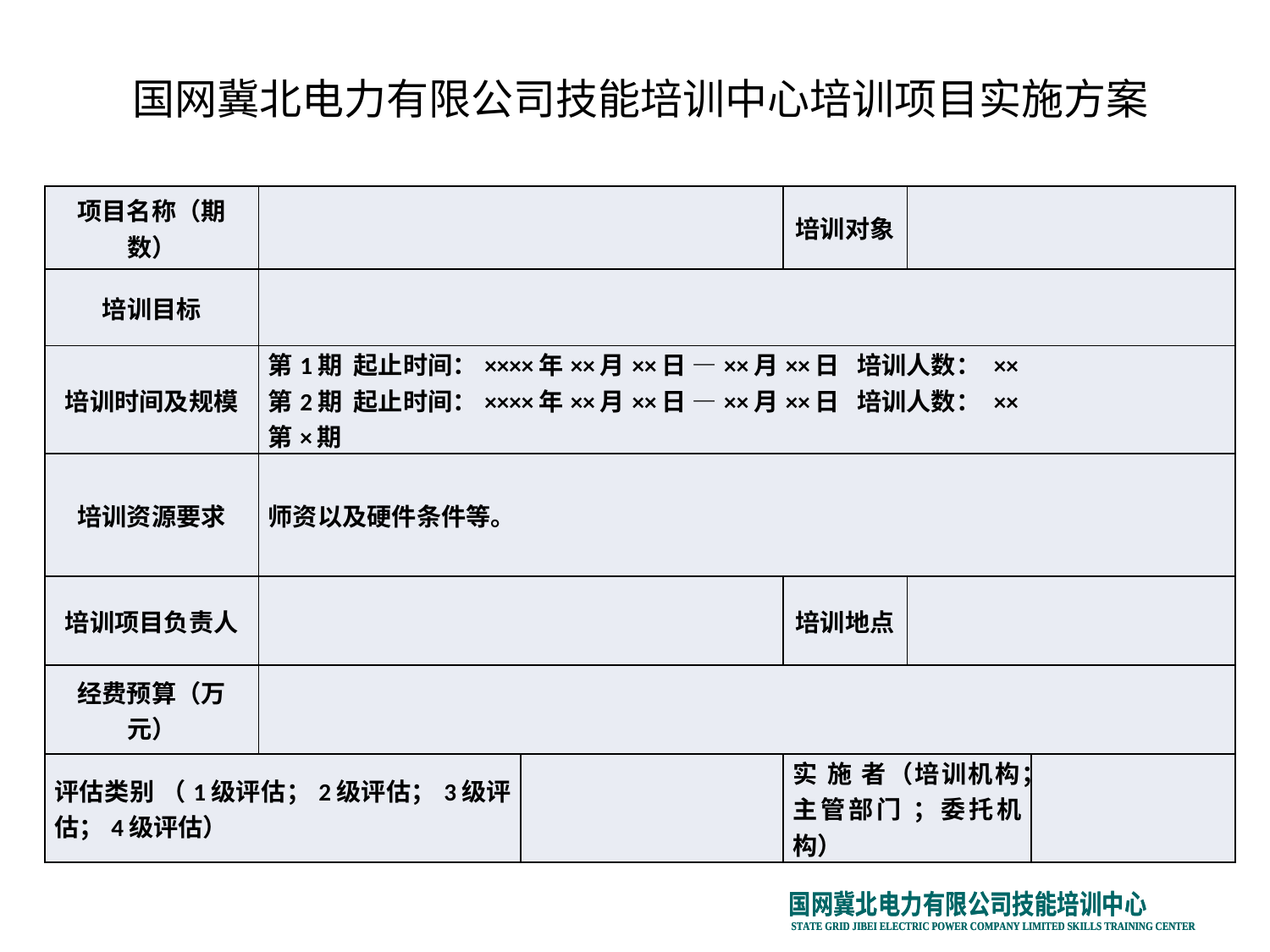

国网冀北电力有限公司技能培训中心培训项目实施方案

| 项目名称（期数） |  |  | 培训对象 |  |  |
| --- | --- | --- | --- | --- | --- |
| 培训目标 |  |  |  |  |  |
| 培训时间及规模 | 第1期 起止时间：××××年××月××日 —××月××日 培训人数： ×× 第2期 起止时间：××××年××月××日 —××月××日 培训人数： ×× 第×期 |  |  |  |  |
| 培训资源要求 | 师资以及硬件条件等。 |  |  |  |  |
| 培训项目负责人 |  |  | 培训地点 |  |  |
| 经费预算（万元） |  |  |  |  |  |
| 评估类别 （1级评估；2级评估；3级评估；4级评估） |  |  | 实 施 者（培训机构；主管部门 ；委托机构） |  |  |